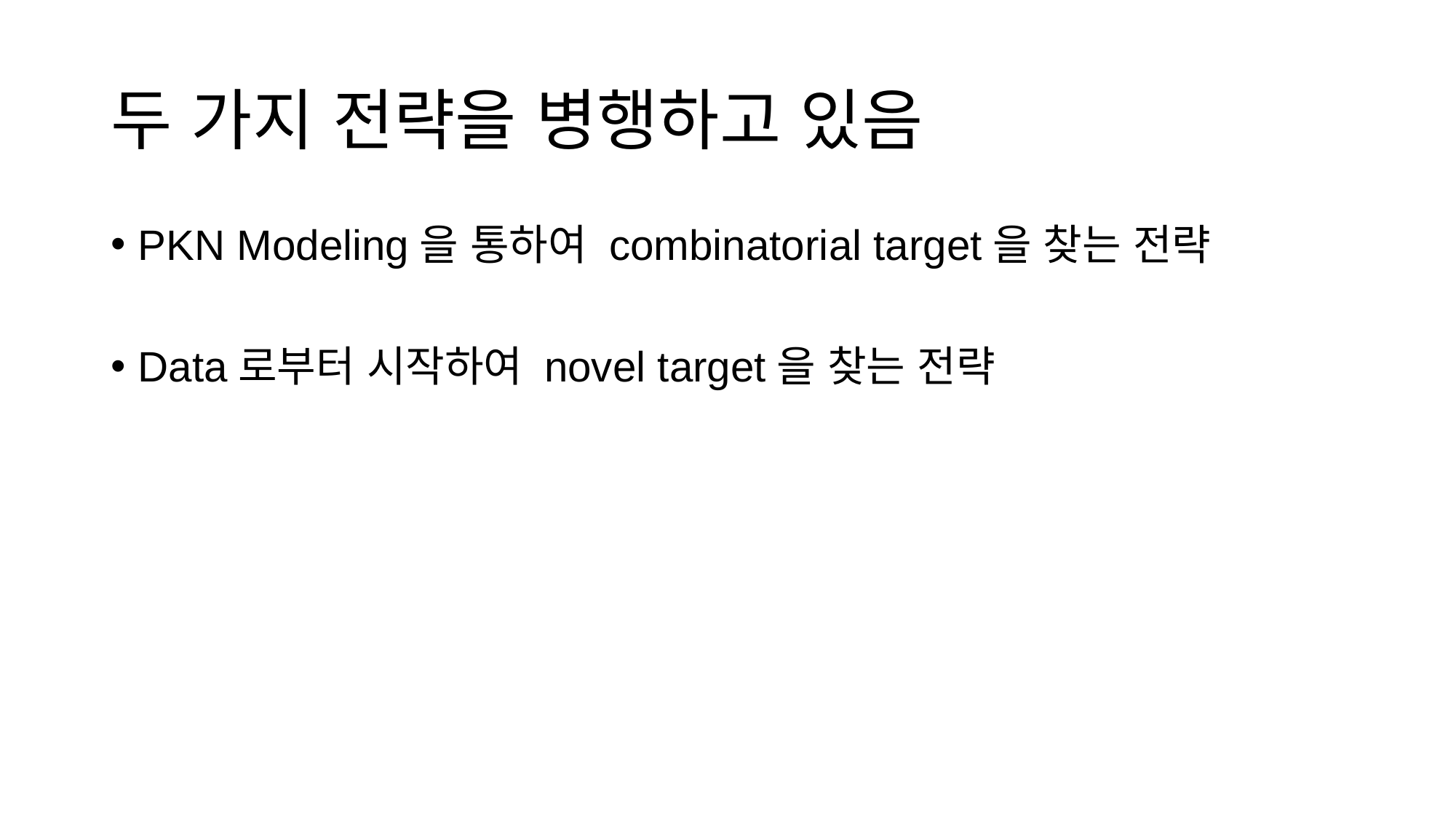

# 두 가지 전략을 병행하고 있음
PKN Modeling을 통하여 combinatorial target을 찾는 전략

Data로부터 시작하여 novel target을 찾는 전략